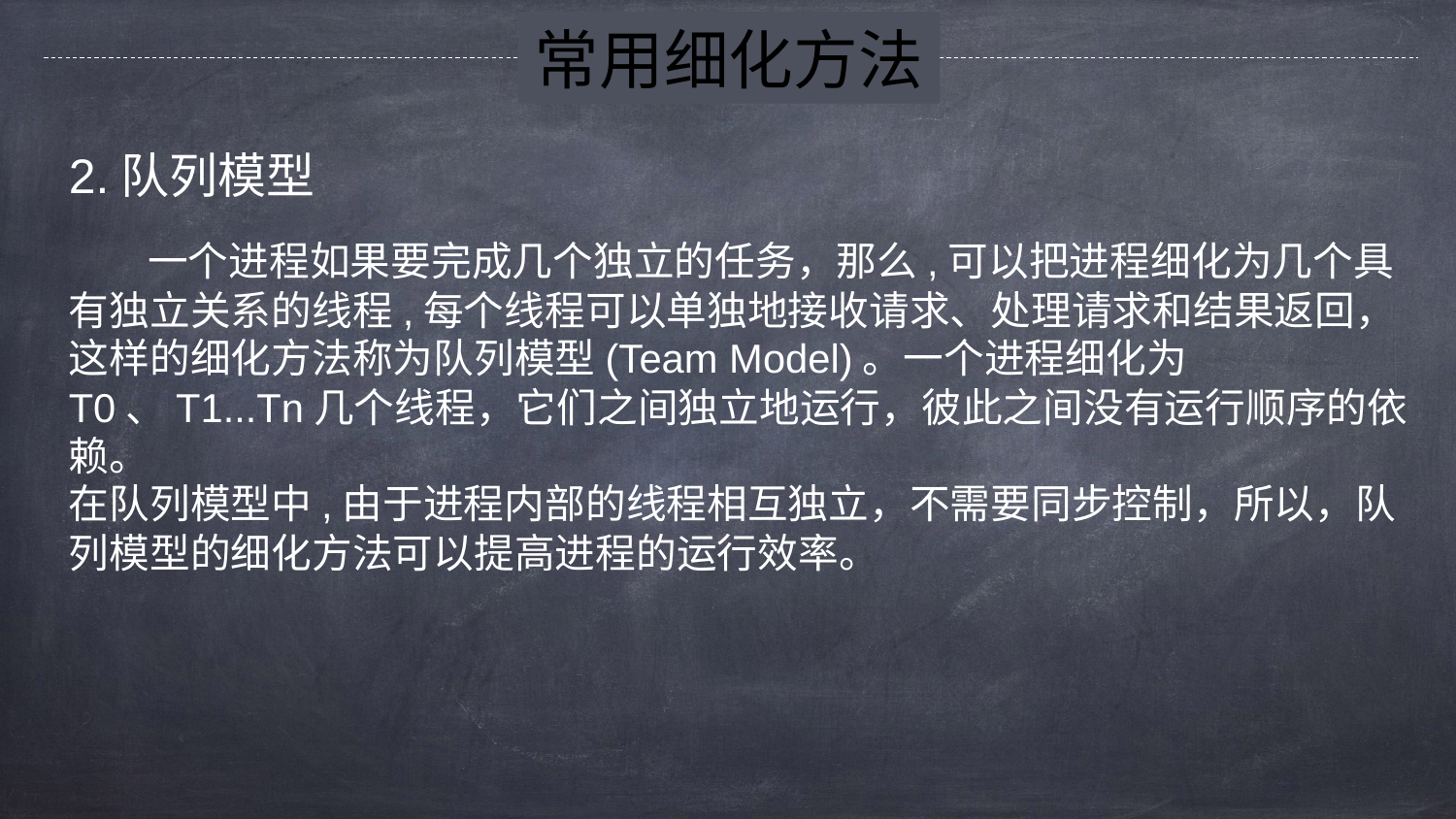

常用细化方法
2.队列模型
             一个进程如果要完成几个独立的任务，那么,可以把进程细化为几个具有独立关系的线程,每个线程可以单独地接收请求、处理请求和结果返回，这样的细化方法称为队列模型(Team Model)。一个进程细化为T0、T1...Tn几个线程，它们之间独立地运行，彼此之间没有运行顺序的依赖。
在队列模型中,由于进程内部的线程相互独立，不需要同步控制，所以，队列模型的细化方法可以提高进程的运行效率。